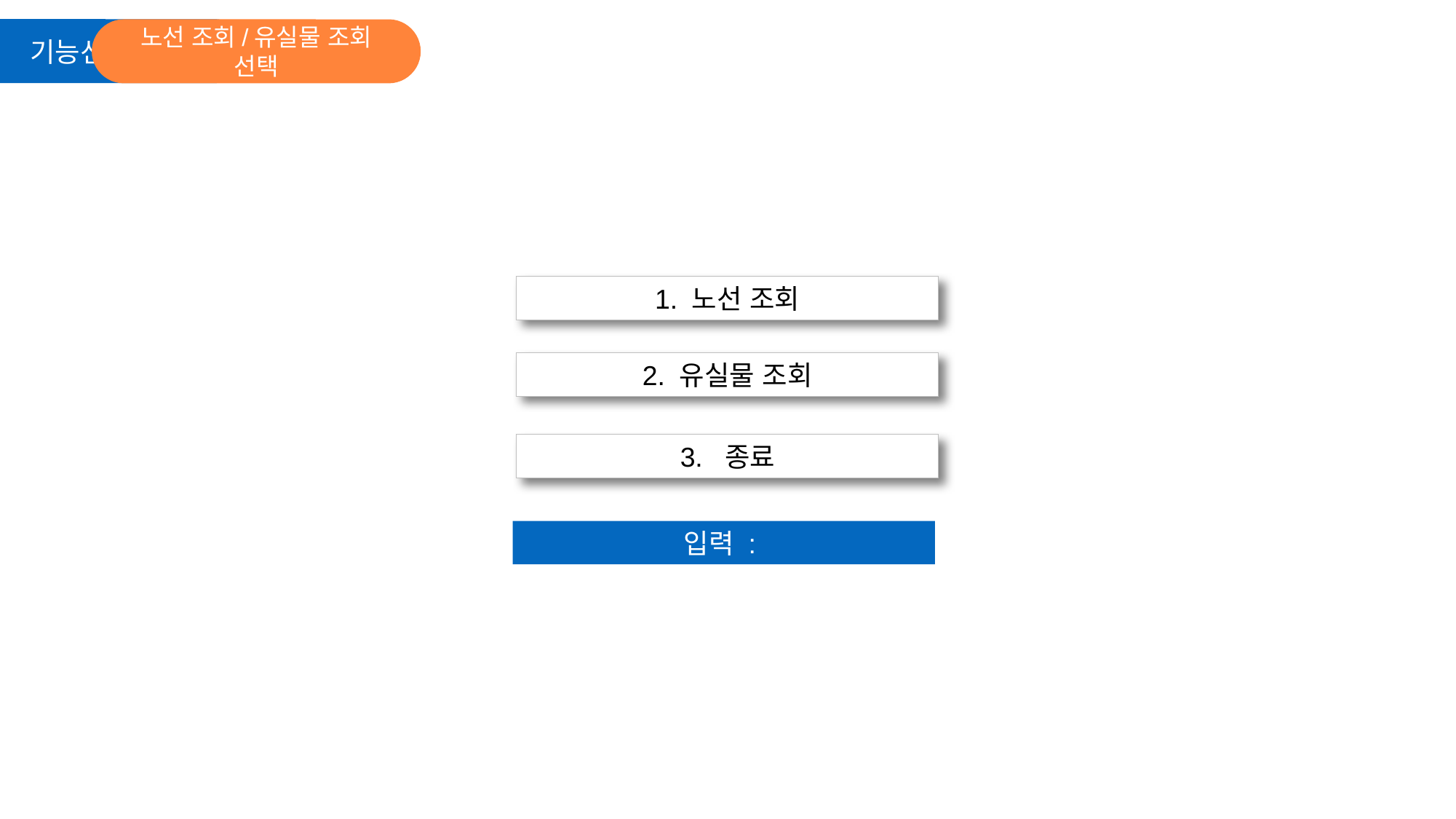

기능선택화면
노선 조회/유실물 조회
선택
1. 노선 조회
2. 유실물 조회
3.  종료
입력 :